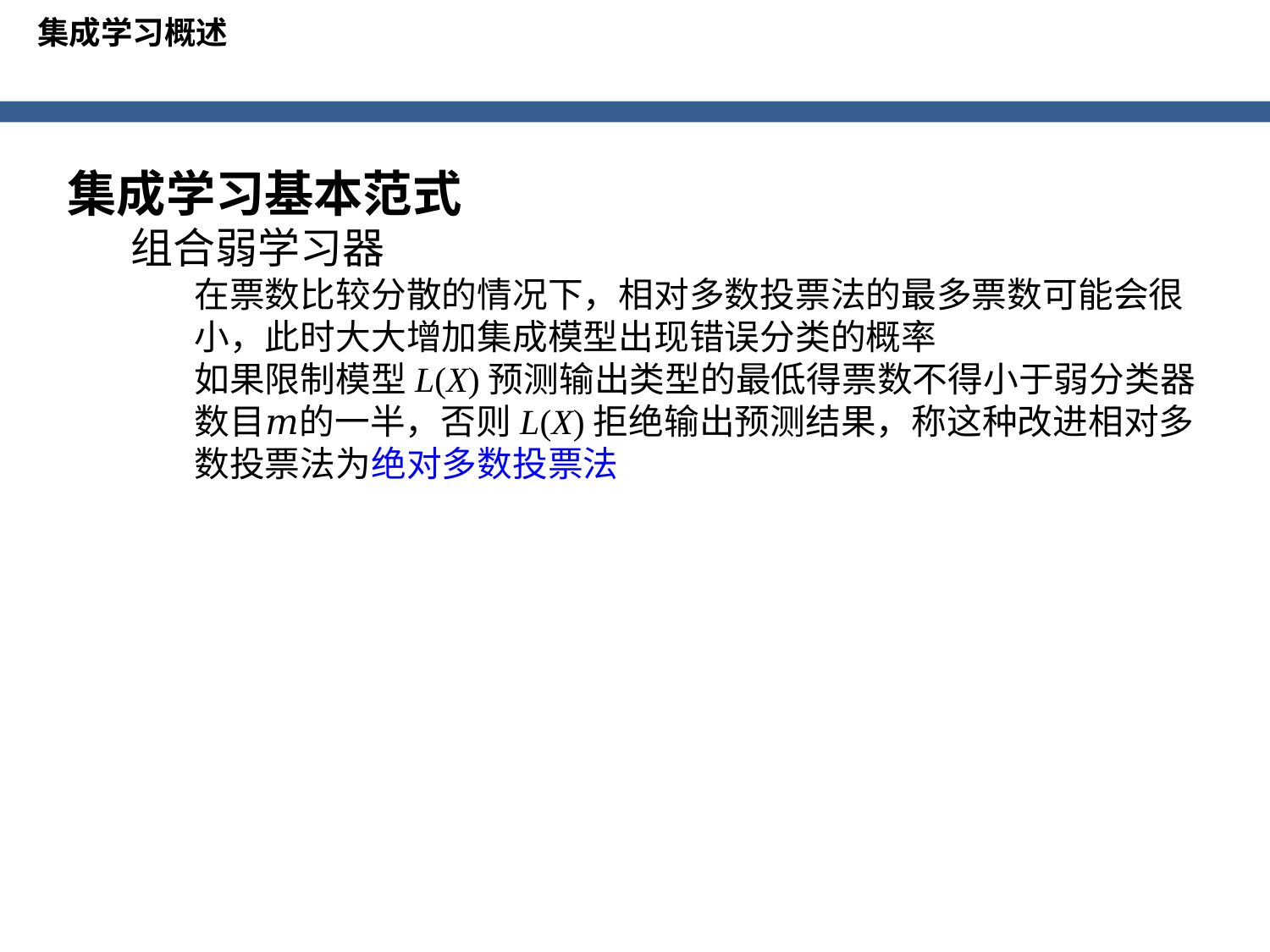

集成学习概述
集成学习基本范式
组合弱学习器
在票数比较分散的情况下，相对多数投票法的最多票数可能会很小，此时大大增加集成模型出现错误分类的概率
如果限制模型L(X)预测输出类型的最低得票数不得小于弱分类器数目𝑚的一半，否则L(X)拒绝输出预测结果，称这种改进相对多数投票法为绝对多数投票法